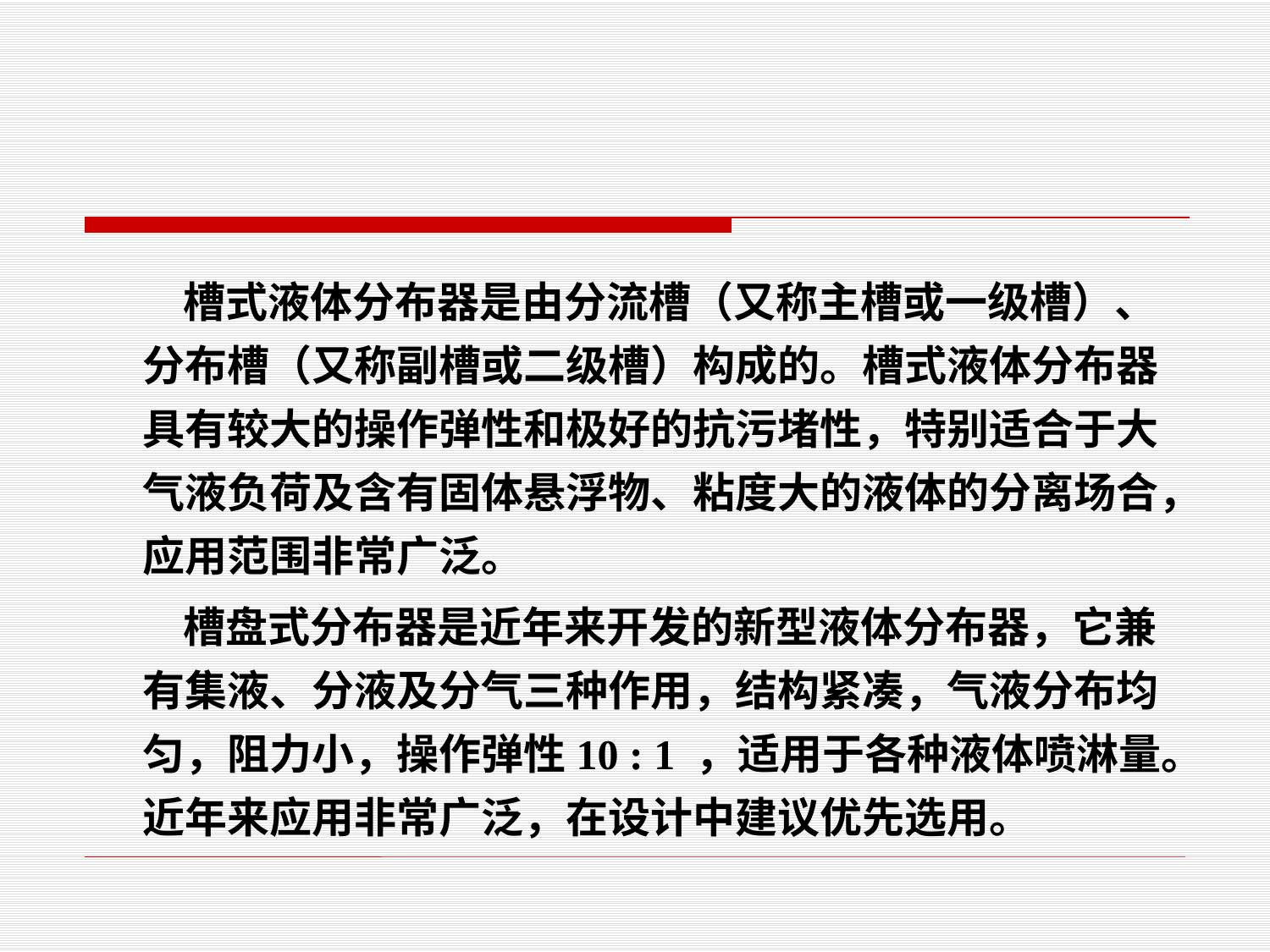

槽式液体分布器是由分流槽（又称主槽或一级槽）、分布槽（又称副槽或二级槽）构成的。槽式液体分布器具有较大的操作弹性和极好的抗污堵性，特别适合于大气液负荷及含有固体悬浮物、粘度大的液体的分离场合，应用范围非常广泛。
          槽盘式分布器是近年来开发的新型液体分布器，它兼有集液、分液及分气三种作用，结构紧凑，气液分布均匀，阻力小，操作弹性10 : 1 ，适用于各种液体喷淋量。近年来应用非常广泛，在设计中建议优先选用。